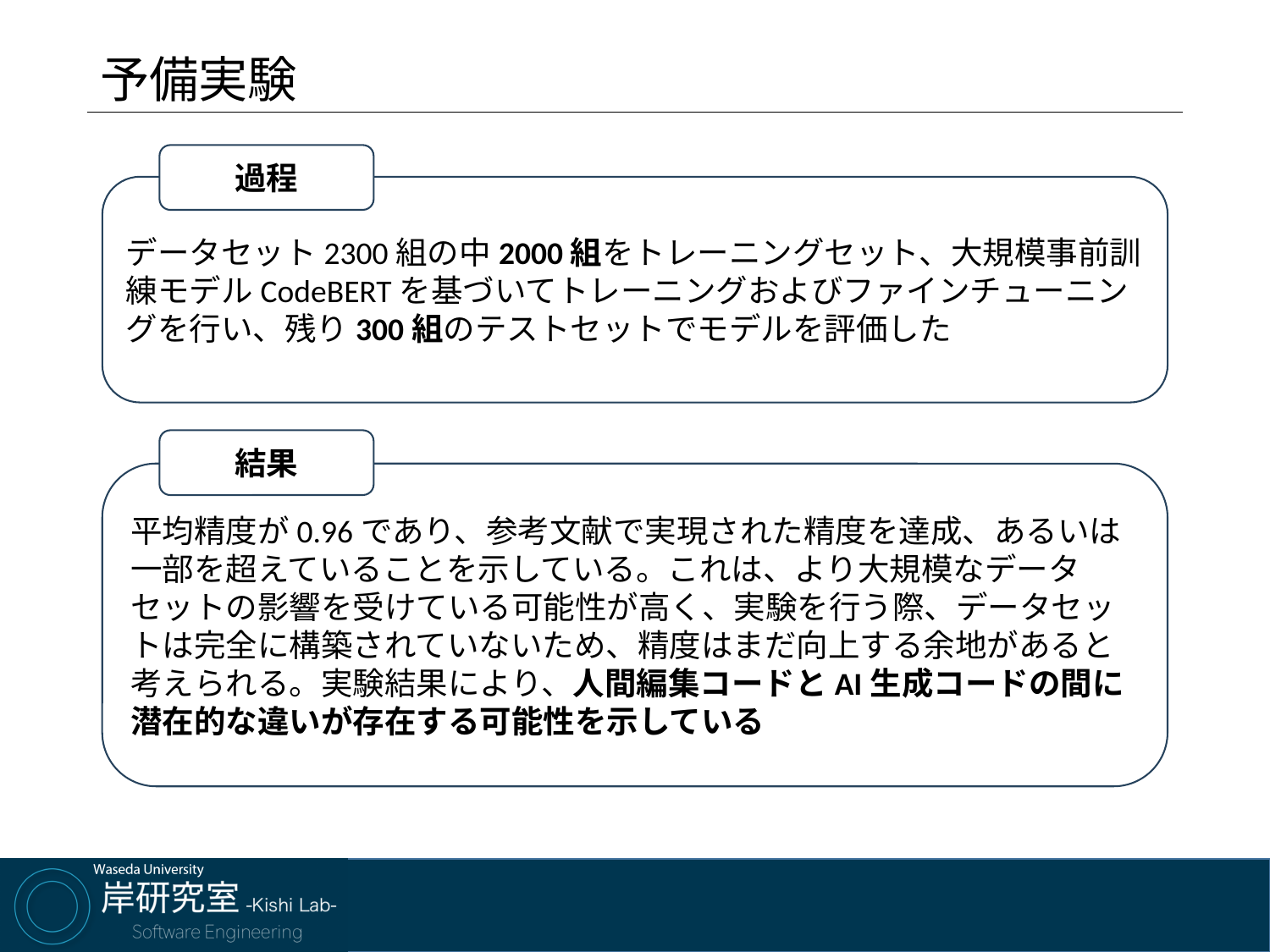

# 予備実験
過程
データセット2300組の中2000組をトレーニングセット、大規模事前訓練モデルCodeBERTを基づいてトレーニングおよびファインチューニングを行い、残り300組のテストセットでモデルを評価した
結果
平均精度が0.96であり、参考文献で実現された精度を達成、あるいは一部を超えていることを示している。これは、より大規模なデータセットの影響を受けている可能性が高く、実験を行う際、データセットは完全に構築されていないため、精度はまだ向上する余地があると考えられる。実験結果により、人間編集コードとAI生成コードの間に潜在的な違いが存在する可能性を示している
9